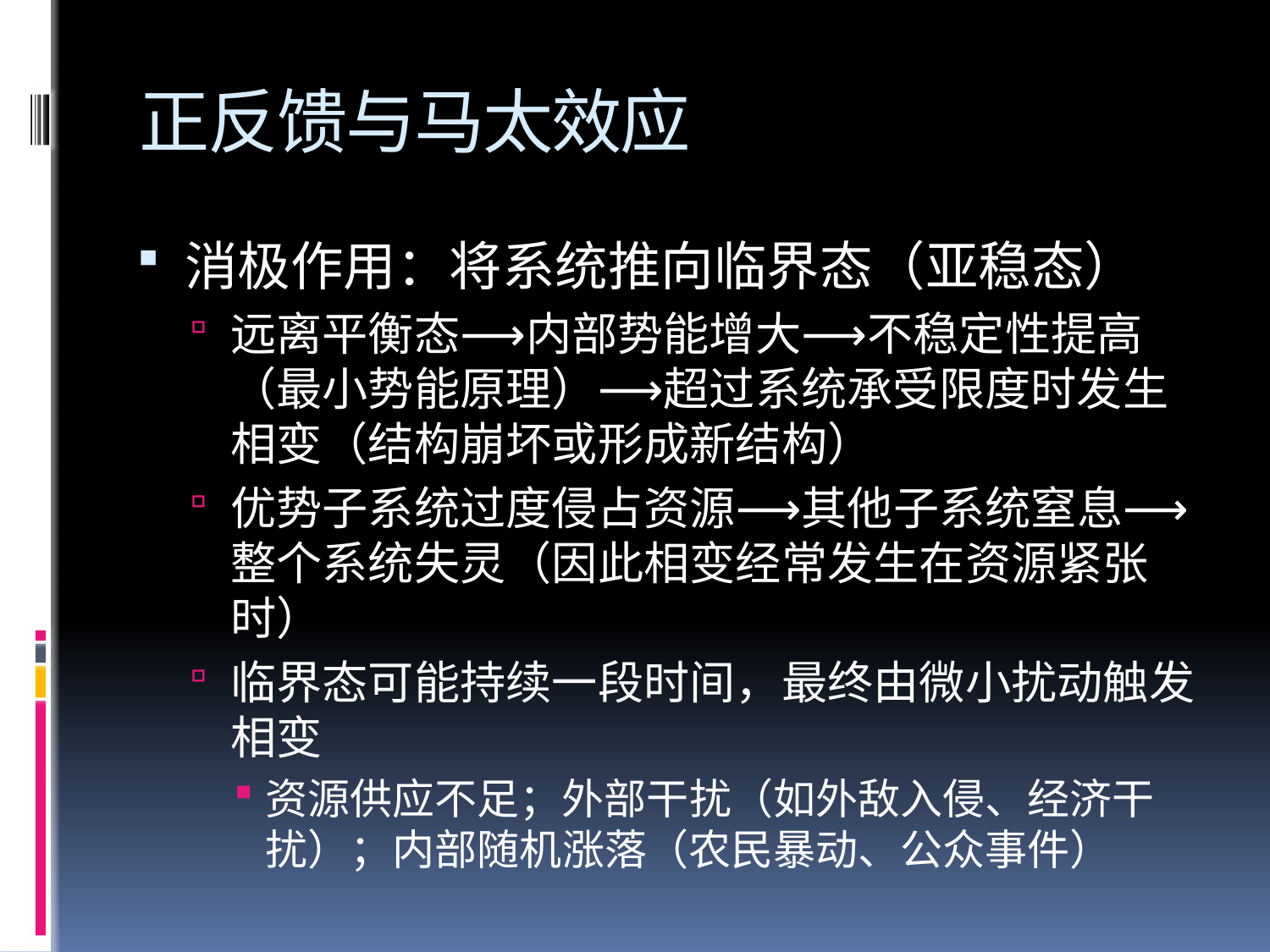

# 正反馈与马太效应
消极作用：将系统推向临界态（亚稳态）
远离平衡态⟶内部势能增大⟶不稳定性提高（最小势能原理）⟶超过系统承受限度时发生相变（结构崩坏或形成新结构）
优势子系统过度侵占资源⟶其他子系统窒息⟶整个系统失灵（因此相变经常发生在资源紧张时）
临界态可能持续一段时间，最终由微小扰动触发相变
资源供应不足；外部干扰（如外敌入侵、经济干扰）；内部随机涨落（农民暴动、公众事件）